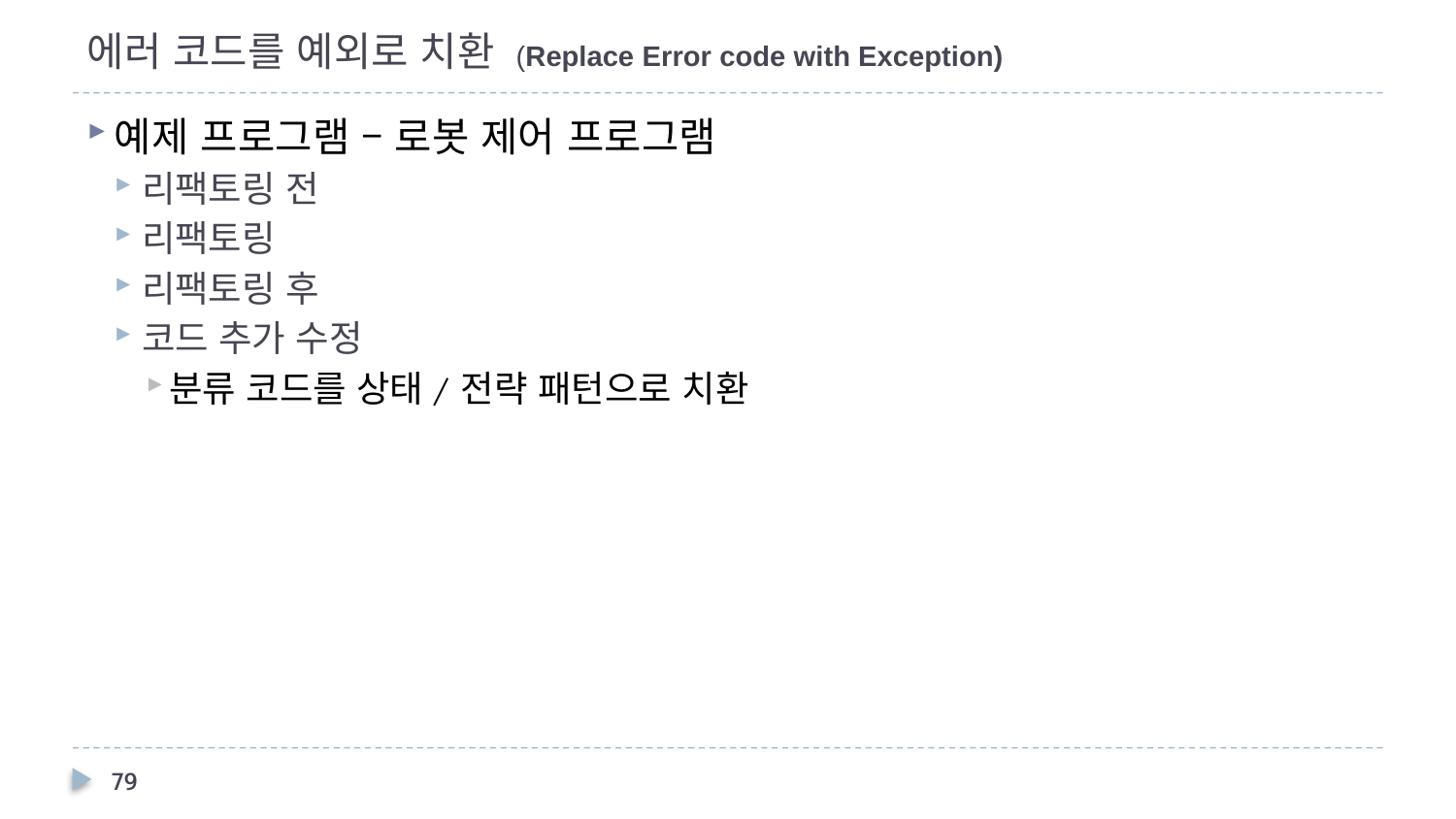

# 에러 코드를 예외로 치환 (Replace Error code with Exception)
예제 프로그램 – 로봇 제어 프로그램
리팩토링 전
리팩토링
리팩토링 후
코드 추가 수정
분류 코드를 상태/전략 패턴으로 치환
79